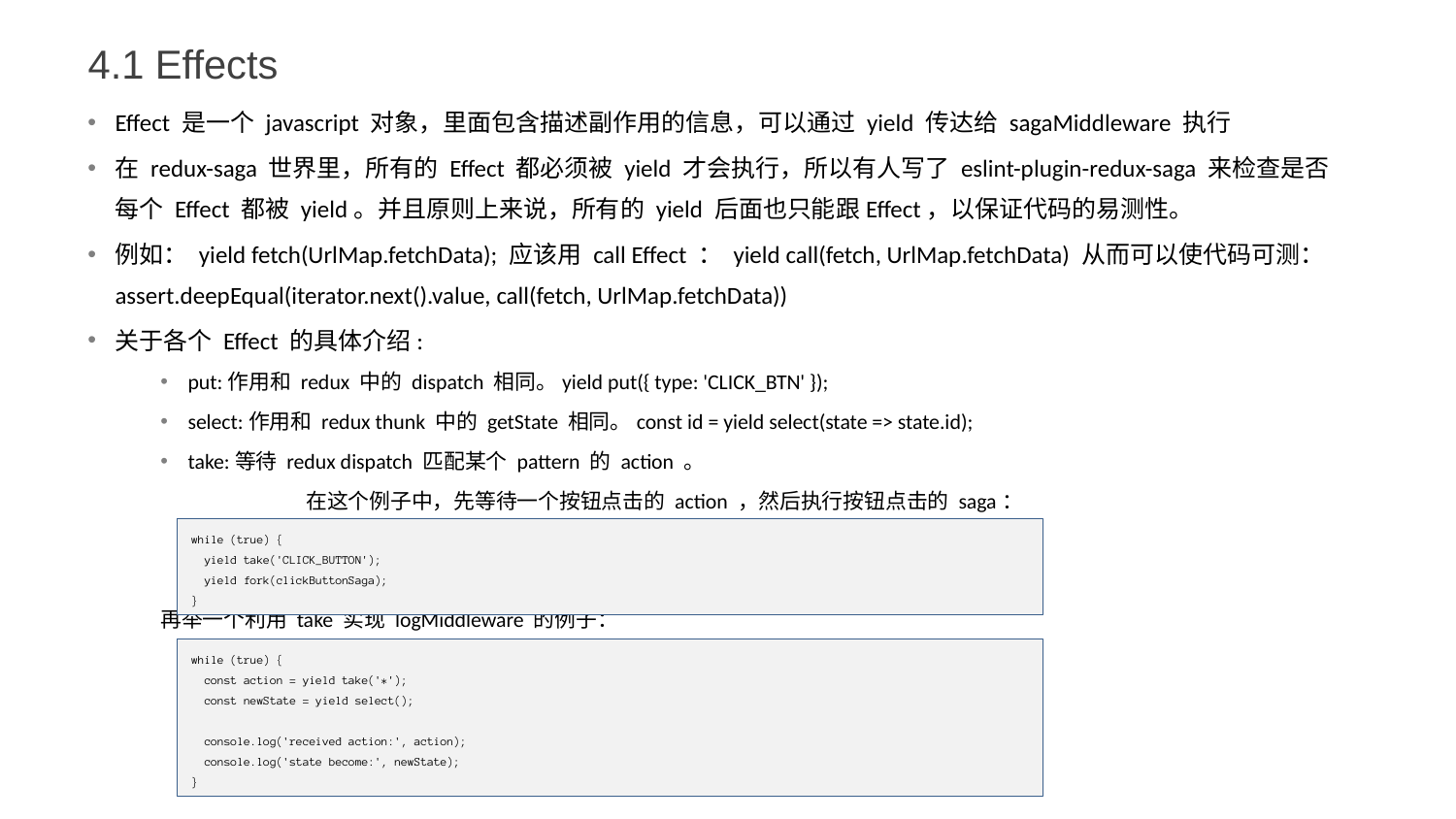

4.1 Effects
Effect 是一个 javascript 对象，里面包含描述副作用的信息，可以通过 yield 传达给 sagaMiddleware 执行
在 redux-saga 世界里，所有的 Effect 都必须被 yield 才会执行，所以有人写了 eslint-plugin-redux-saga 来检查是否每个 Effect 都被 yield。并且原则上来说，所有的 yield 后面也只能跟Effect，以保证代码的易测性。
例如： yield fetch(UrlMap.fetchData); 应该用 call Effect ： yield call(fetch, UrlMap.fetchData) 从而可以使代码可测： assert.deepEqual(iterator.next().value, call(fetch, UrlMap.fetchData))
关于各个 Effect 的具体介绍:
put:作用和 redux 中的 dispatch 相同。yield put({ type: 'CLICK_BTN' });
select:作用和 redux thunk 中的 getState 相同。const id = yield select(state => state.id);
take:等待 redux dispatch 匹配某个 pattern 的 action 。
	在这个例子中，先等待一个按钮点击的 action ，然后执行按钮点击的 saga：

再举一个利用 take 实现 logMiddleware 的例子：

while (true) {
  yield take('CLICK_BUTTON');
  yield fork(clickButtonSaga);
}
while (true) {
  const action = yield take('*');
  const newState = yield select();

  console.log('received action:', action);
  console.log('state become:', newState);
}